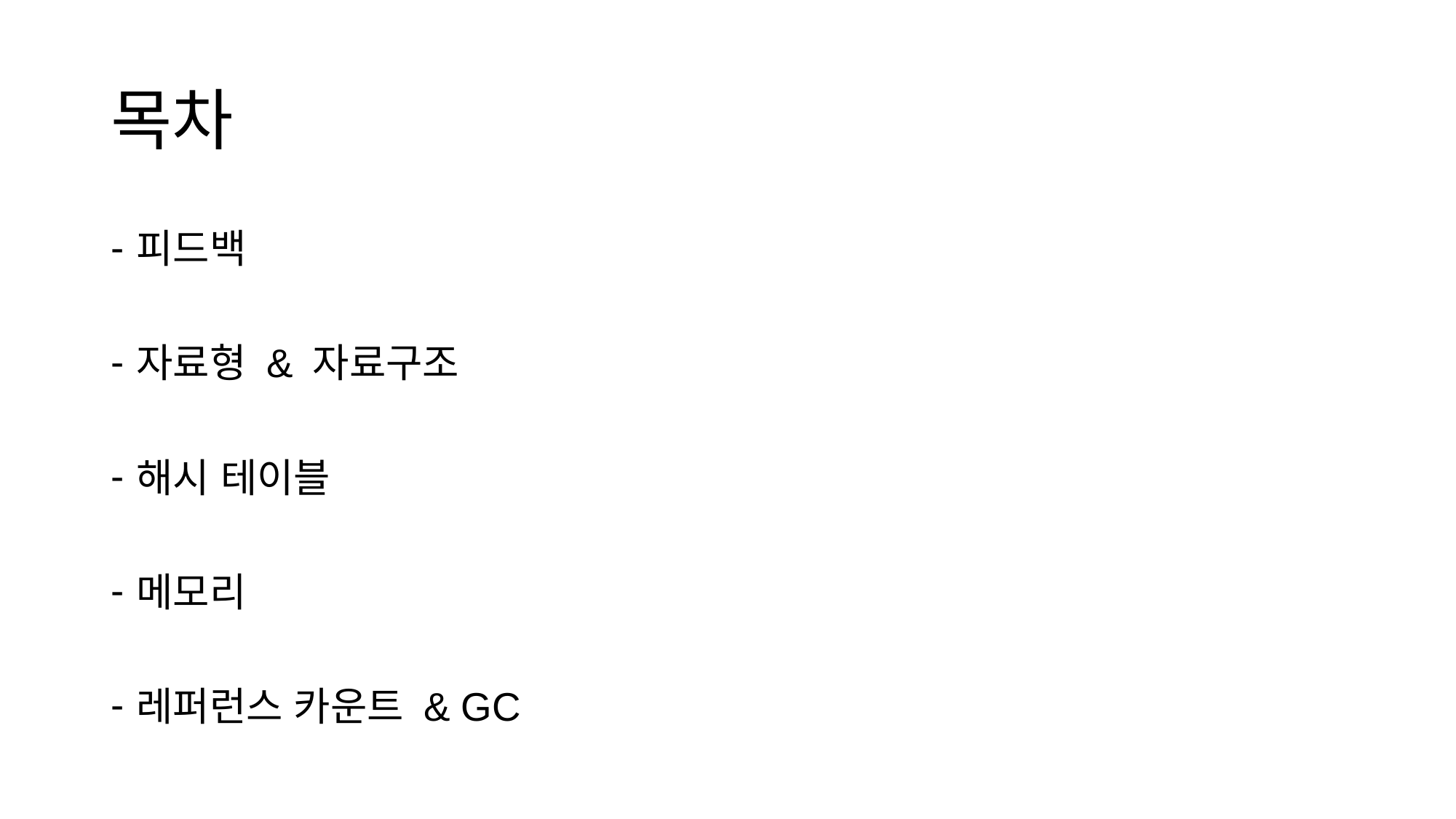

# 목차

피드백

자료형 & 자료구조

해시 테이블

메모리

레퍼런스 카운트 & GC